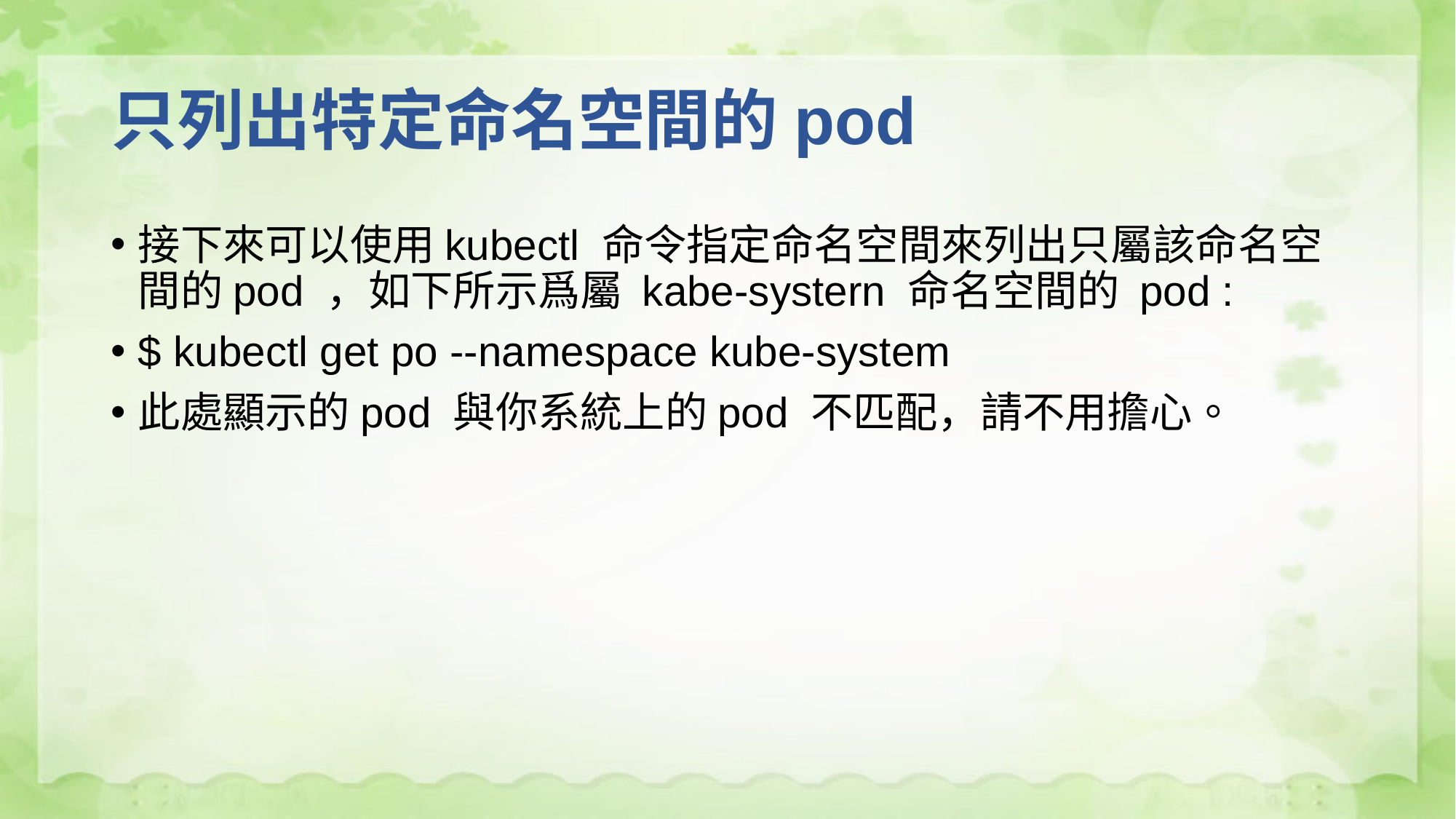

# 只列出特定命名空間的pod
接下來可以使用kubectl 命令指定命名空間來列出只屬該命名空間的pod ，如下所示爲屬 kabe-systern 命名空間的 pod :
$ kubectl get po --namespace kube-system
此處顯示的pod 與你系統上的pod 不匹配，請不用擔心。